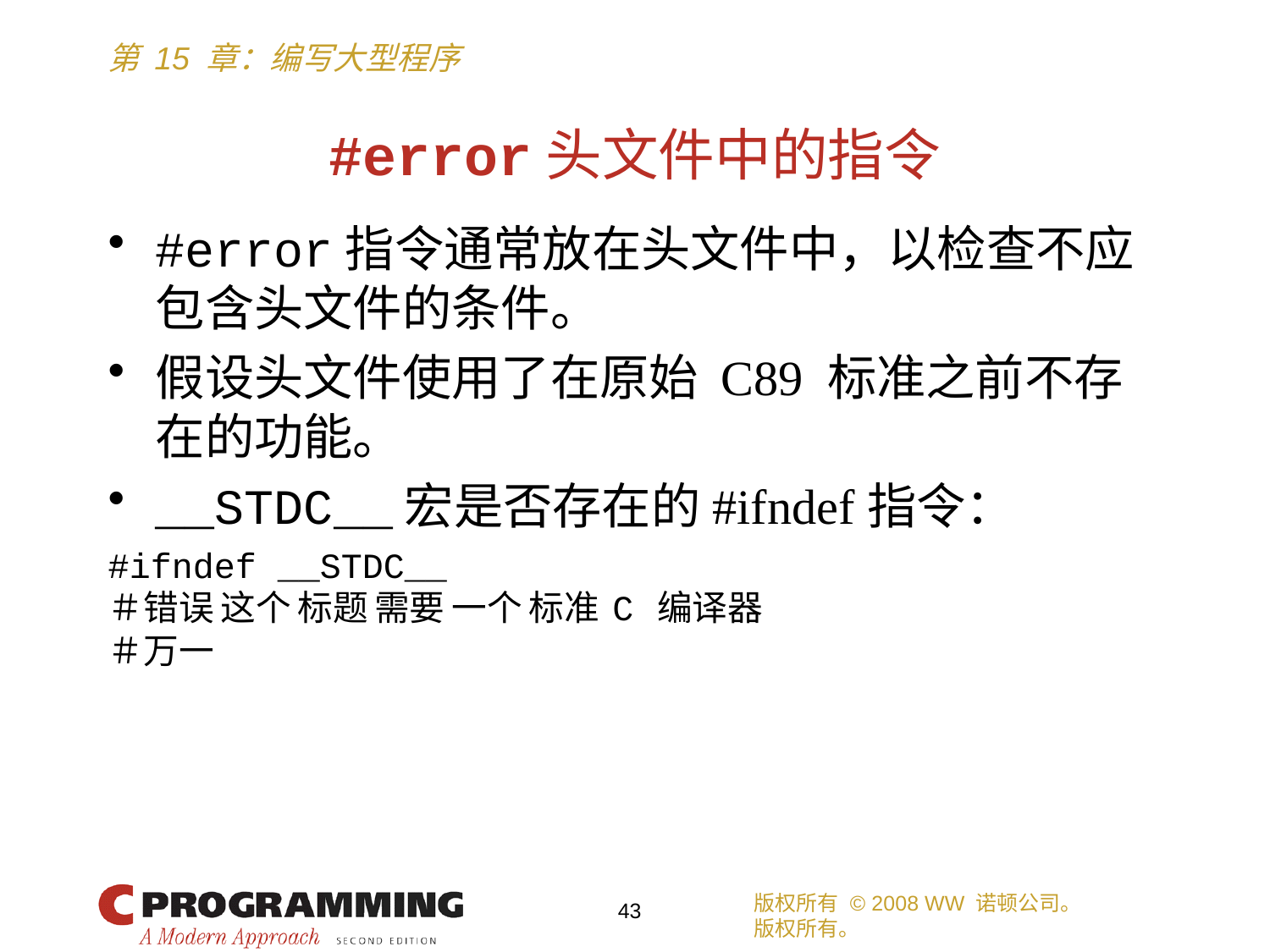

# #error头文件中的指令
#error指令通常放在头文件中，以检查不应包含头文件的条件。
假设头文件使用了在原始 C89 标准之前不存在的功能。
__STDC__宏是否存在的#ifndef指令：
#ifndef __STDC__
＃错误 这个 标题 需要 一个 标准 C 编译器
＃万一
版权所有 © 2008 WW 诺顿公司。
版权所有。
43